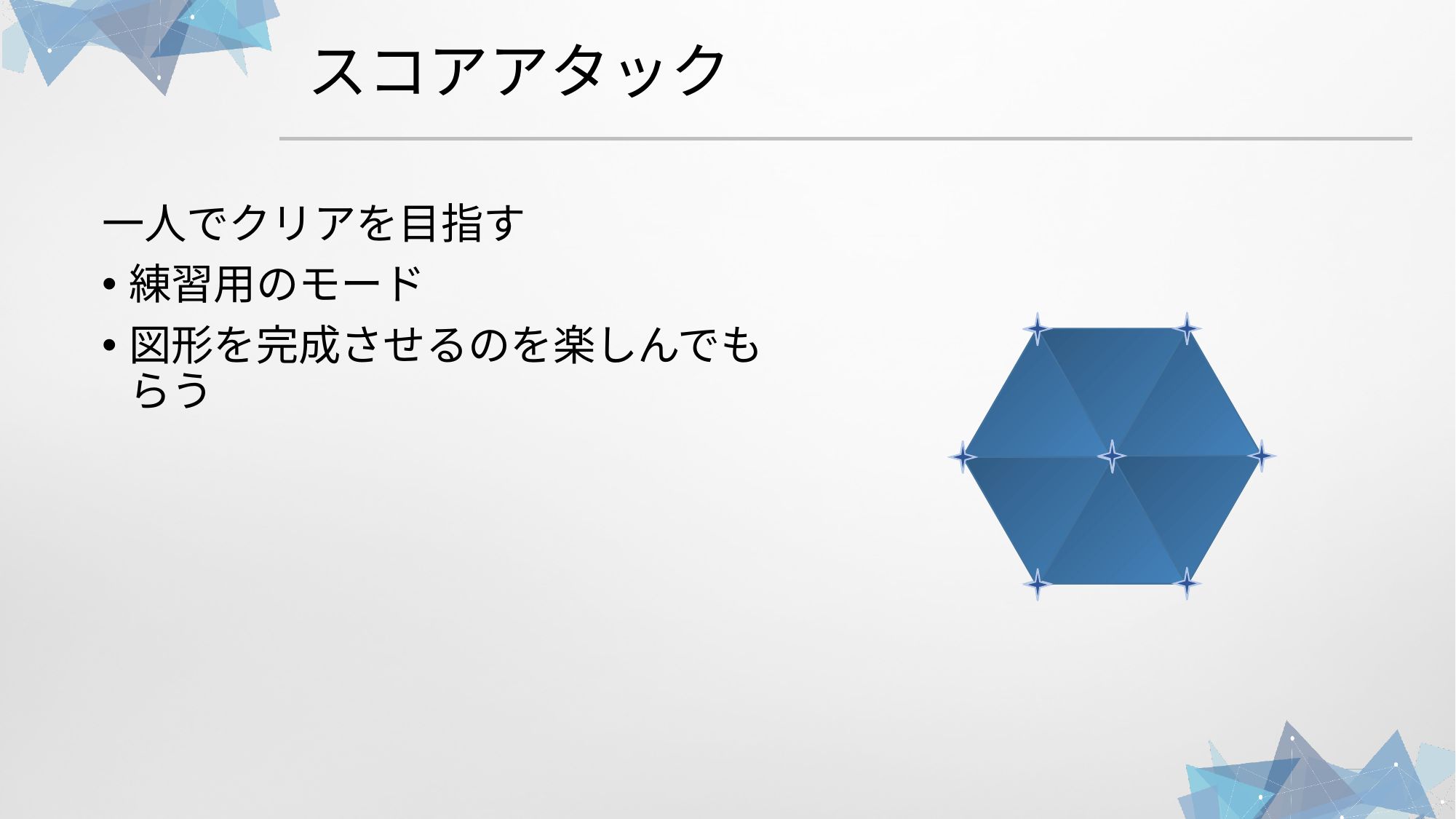

# スコアアタック
一人でクリアを目指す
練習用のモード
図形を完成させるのを楽しんでもらう